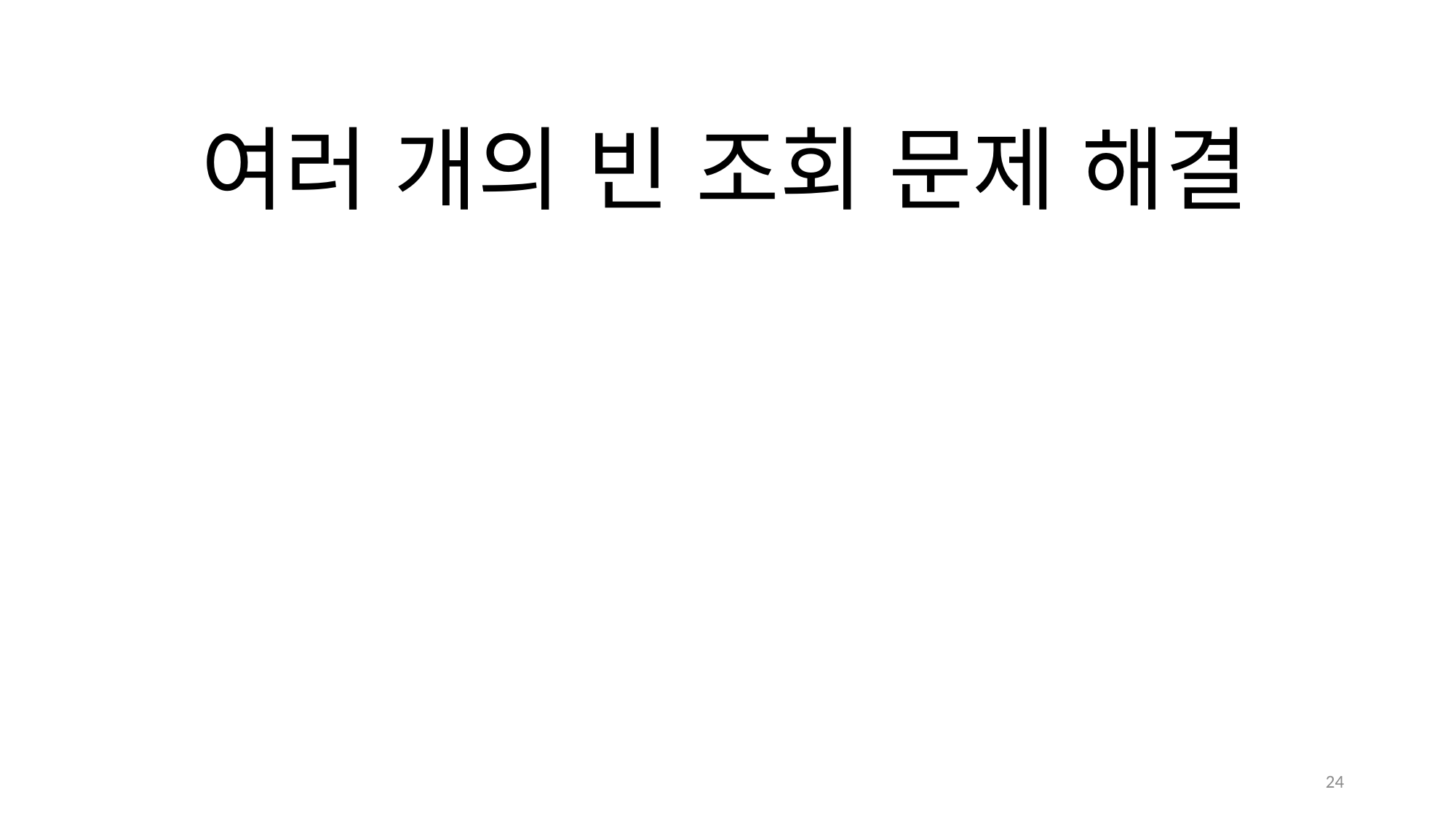

# 여러 개의 빈 조회 문제 해결
24